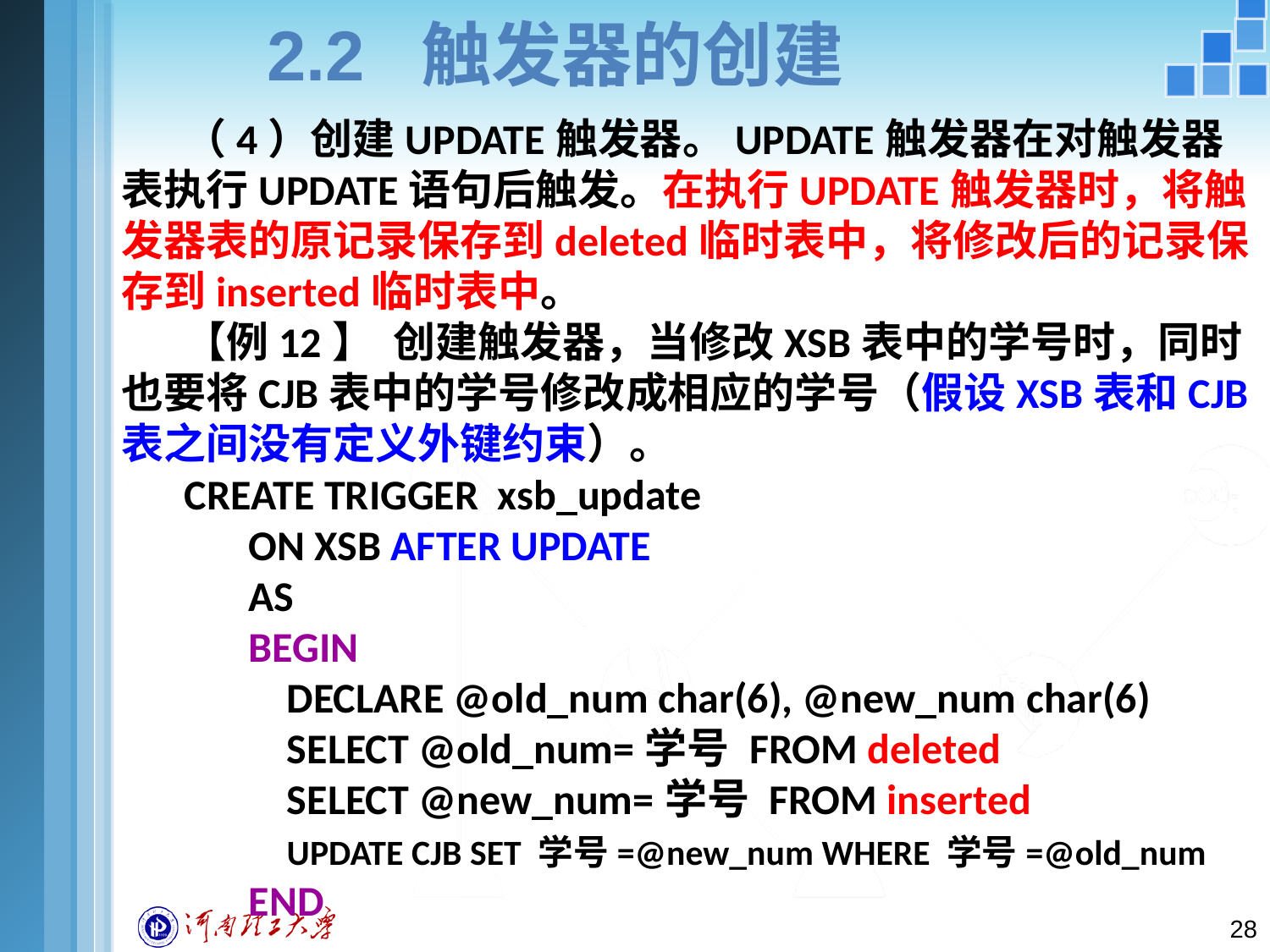

# 2.2  触发器的创建
（4）创建UPDATE触发器。UPDATE触发器在对触发器表执行UPDATE语句后触发。在执行UPDATE触发器时，将触发器表的原记录保存到deleted临时表中，将修改后的记录保存到inserted临时表中。
【例12】  创建触发器，当修改XSB表中的学号时，同时也要将CJB表中的学号修改成相应的学号（假设XSB表和CJB表之间没有定义外键约束）。
CREATE TRIGGER  xsb_update
	ON XSB AFTER UPDATE
	AS
	BEGIN
	    DECLARE @old_num char(6), @new_num char(6)
	    SELECT @old_num=学号 FROM deleted
	    SELECT @new_num=学号 FROM inserted
	    UPDATE CJB SET 学号=@new_num WHERE 学号=@old_num
	END